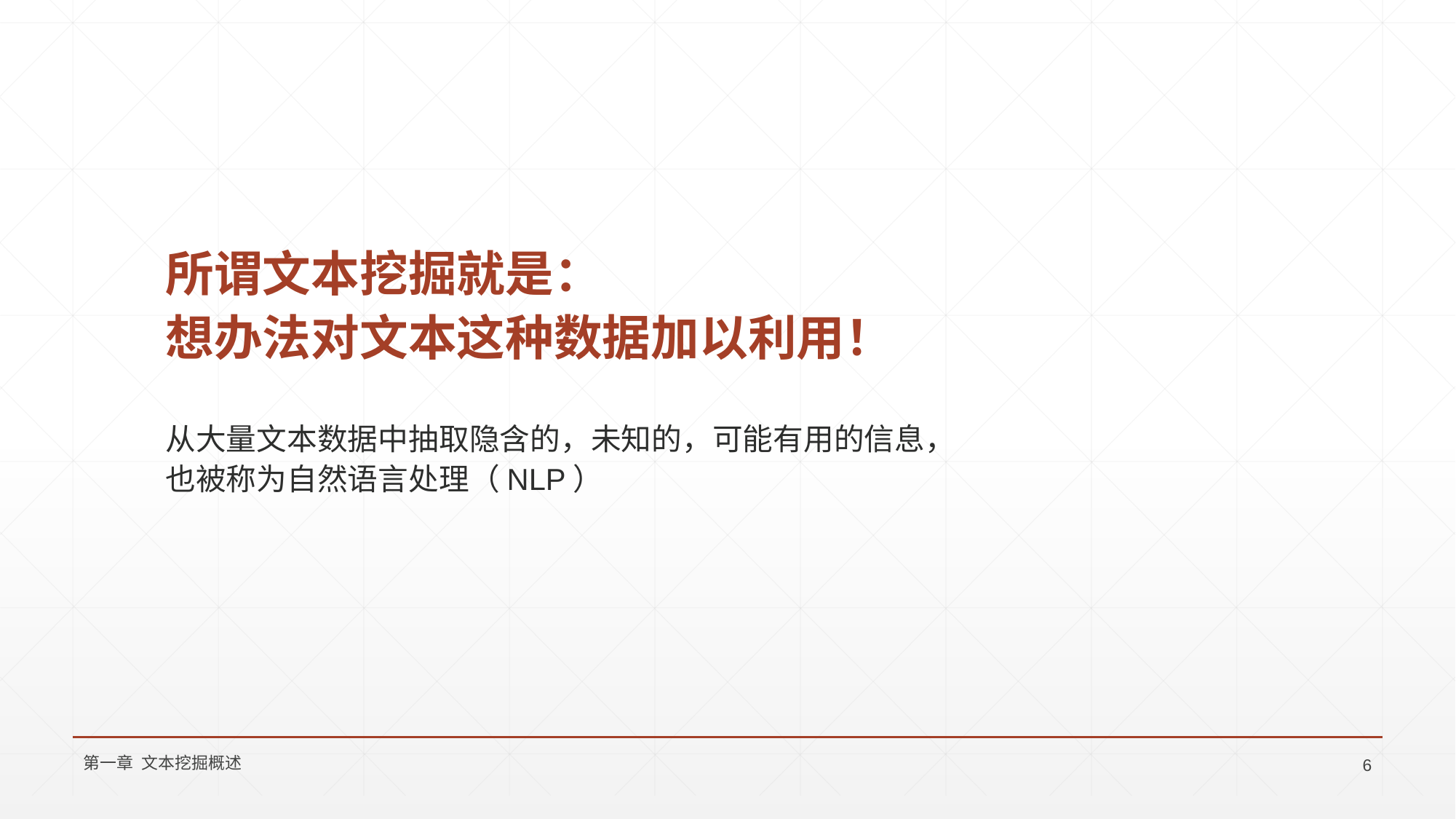

# 所谓文本挖掘就是： 想办法对文本这种数据加以利用！
从大量文本数据中抽取隐含的，未知的，可能有用的信息，也被称为自然语言处理（NLP）
第一章  文本挖掘概述
6